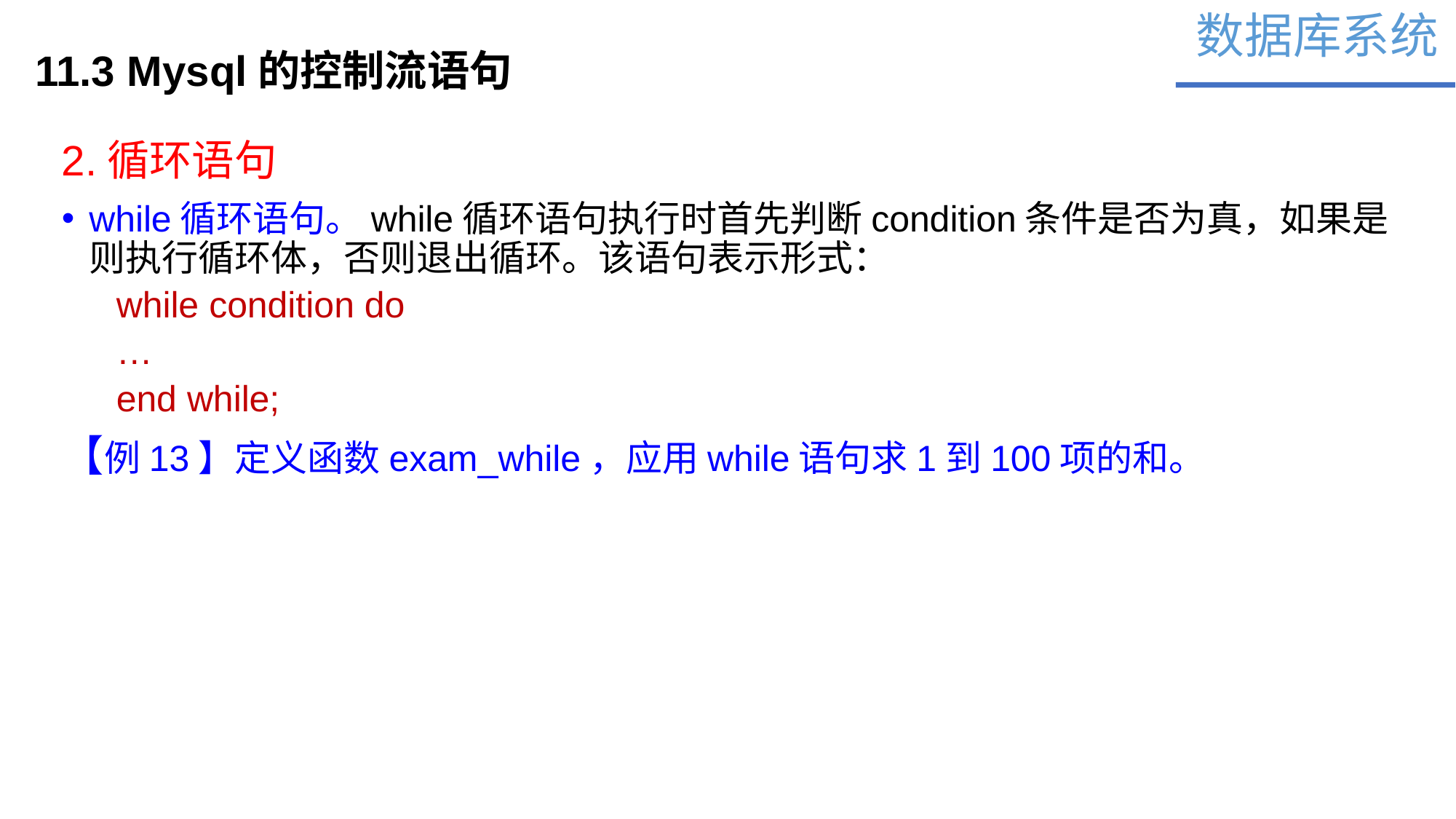

数据库系统
11.3 Mysql的控制流语句

2.循环语句
while循环语句。while循环语句执行时首先判断condition条件是否为真，如果是则执行循环体，否则退出循环。该语句表示形式：
while condition do
…
end while;
【例13】定义函数exam_while，应用while语句求1到100项的和。